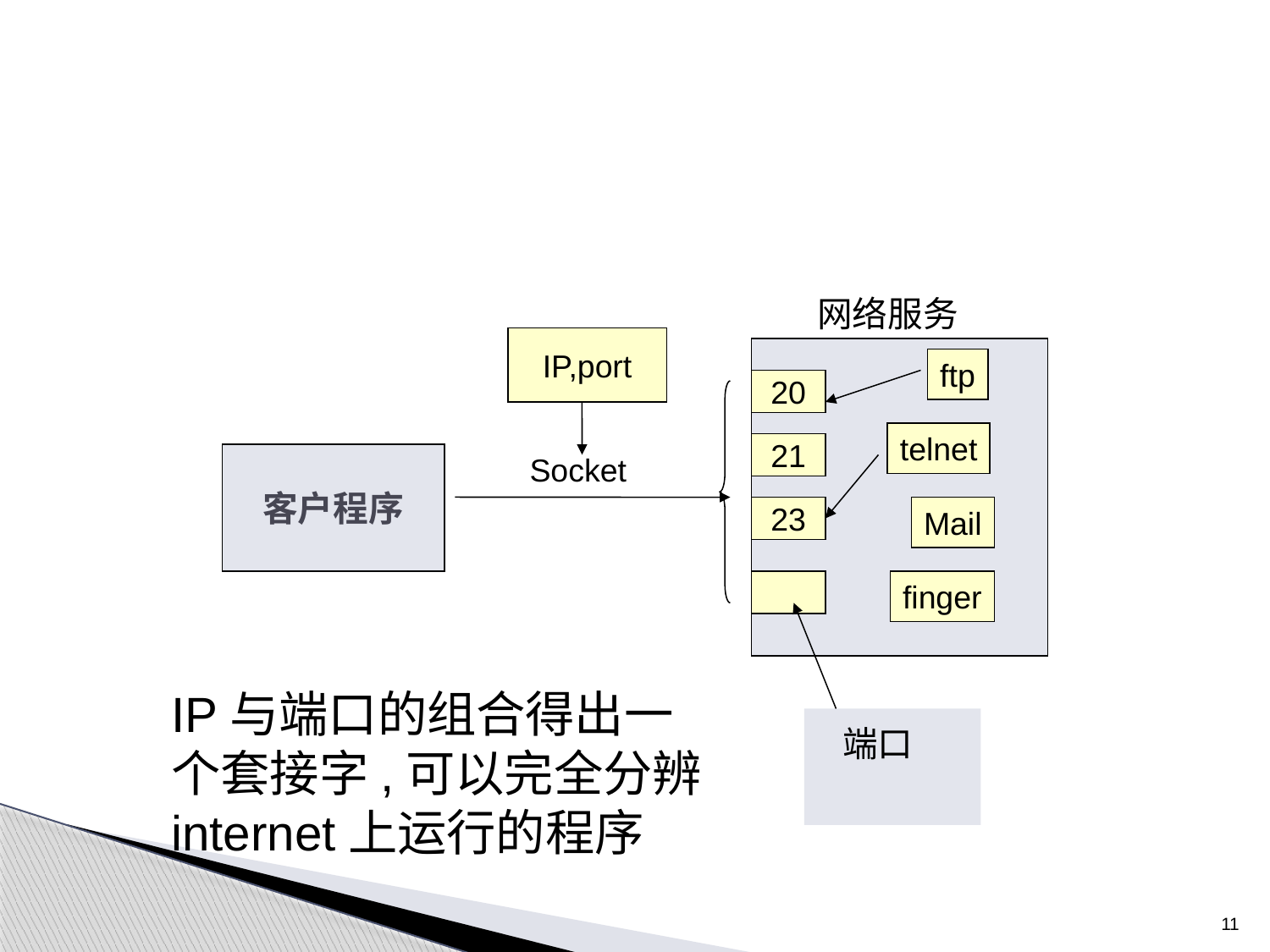

网络服务
IP,port

ftp
20

telnet
21
客户程序
Socket

23
Mail

finger

端口
IP与端口的组合得出一个套接字,可以完全分辨internet上运行的程序
11